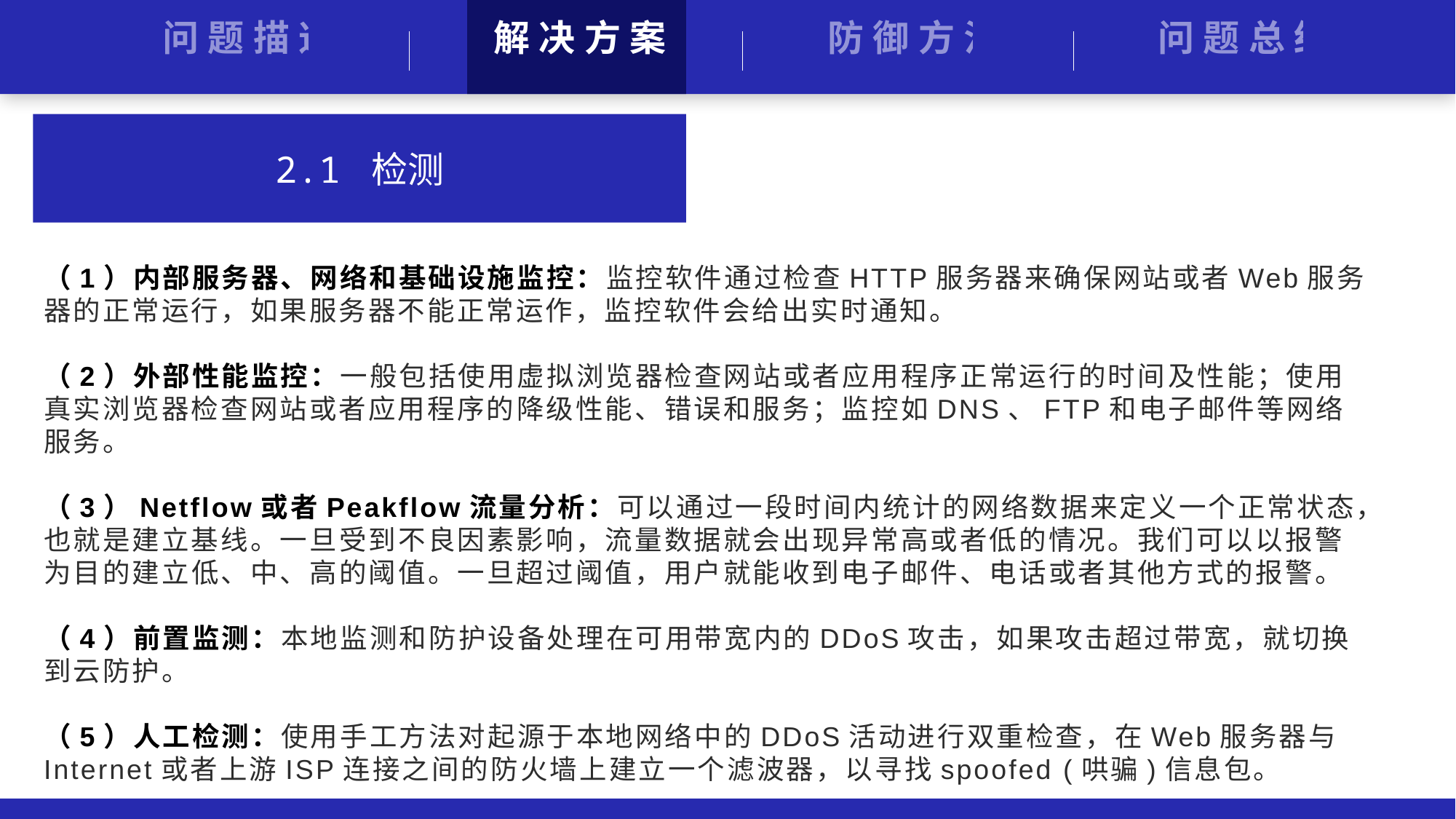

防御方法
问题总结
问题描述
解决方案
2.1 检测

（1）内部服务器、网络和基础设施监控：监控软件通过检查HTTP服务器来确保网站或者Web服务器的正常运行，如果服务器不能正常运作，监控软件会给出实时通知。

（2）外部性能监控：一般包括使用虚拟浏览器检查网站或者应用程序正常运行的时间及性能；使用真实浏览器检查网站或者应用程序的降级性能、错误和服务；监控如DNS、FTP和电子邮件等网络服务。

（3）Netflow或者Peakflow流量分析：可以通过一段时间内统计的网络数据来定义一个正常状态，也就是建立基线。一旦受到不良因素影响，流量数据就会出现异常高或者低的情况。我们可以以报警为目的建立低、中、高的阈值。一旦超过阈值，用户就能收到电子邮件、电话或者其他方式的报警。

（4）前置监测：本地监测和防护设备处理在可用带宽内的DDoS攻击，如果攻击超过带宽，就切换到云防护。

（5）人工检测：使用手工方法对起源于本地网络中的DDoS活动进行双重检查，在Web服务器与Internet或者上游ISP连接之间的防火墙上建立一个滤波器，以寻找spoofed (哄骗)信息包。